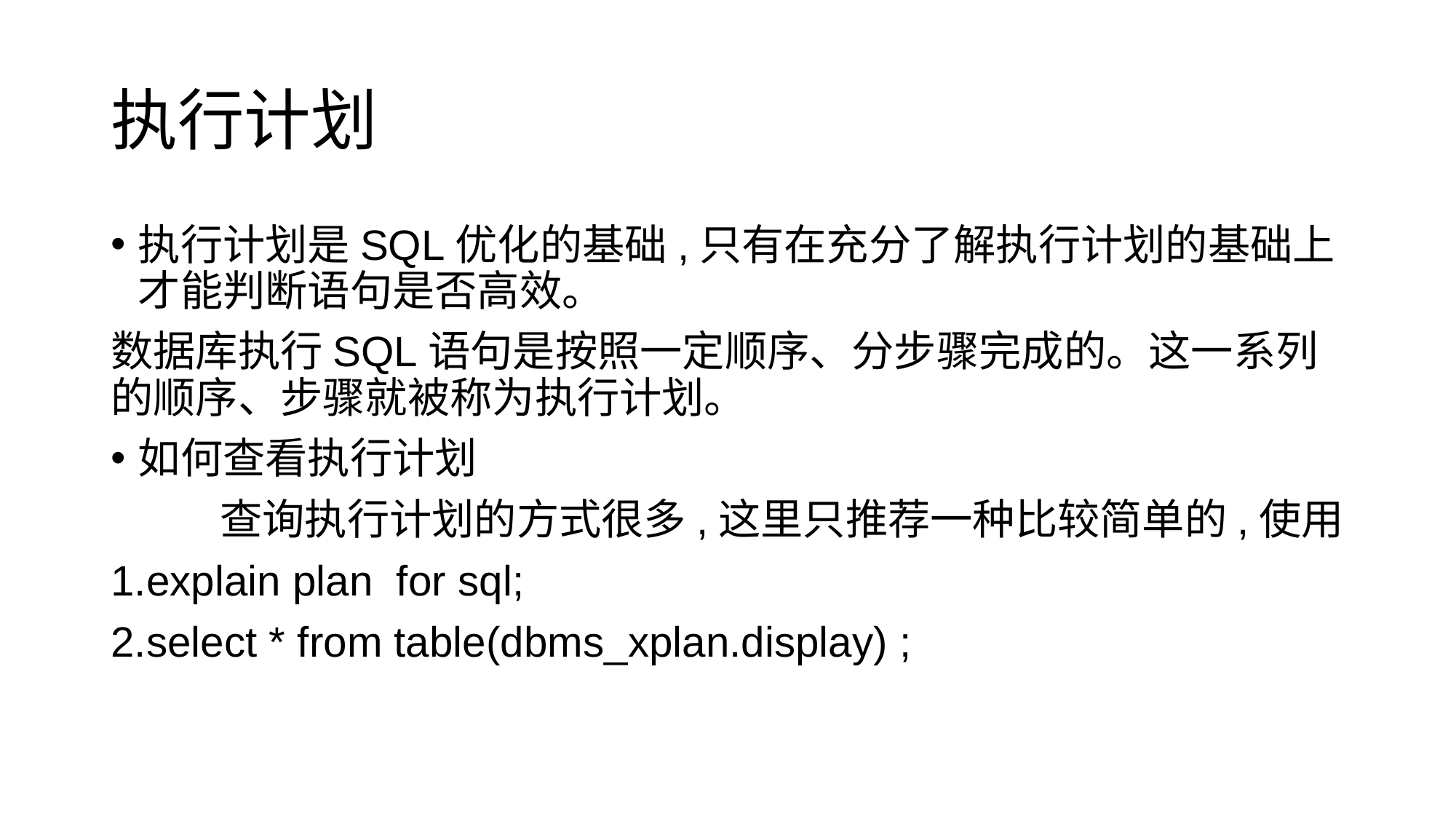

# 执行计划
执行计划是SQL优化的基础,只有在充分了解执行计划的基础上才能判断语句是否高效。
数据库执行SQL语句是按照一定顺序、分步骤完成的。这一系列的顺序、步骤就被称为执行计划。
如何查看执行计划
	查询执行计划的方式很多,这里只推荐一种比较简单的,使用
1.explain plan  for sql;
2.select * from table(dbms_xplan.display) ;